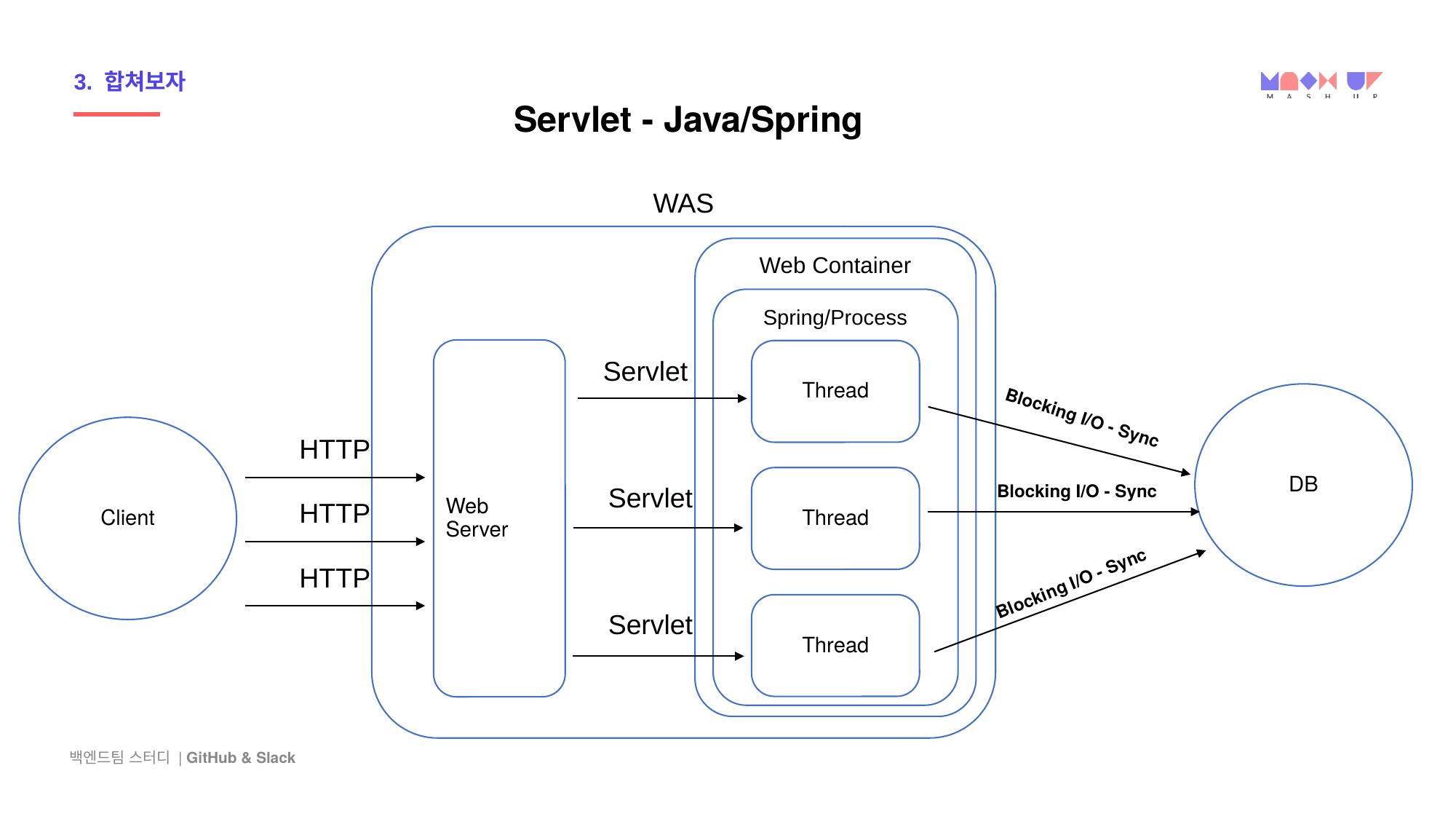

# 3. 합쳐보자
Servlet - Java/Spring
WAS

Thread
Web Container
Thread
Spring/Process
Web Server
Thread
Servlet
DB

Blocking I/O - Sync
Client
HTTP
Thread
Servlet
Blocking I/O - Sync

HTTP

HTTP
Blocking I/O - Sync
Thread
Servlet

37